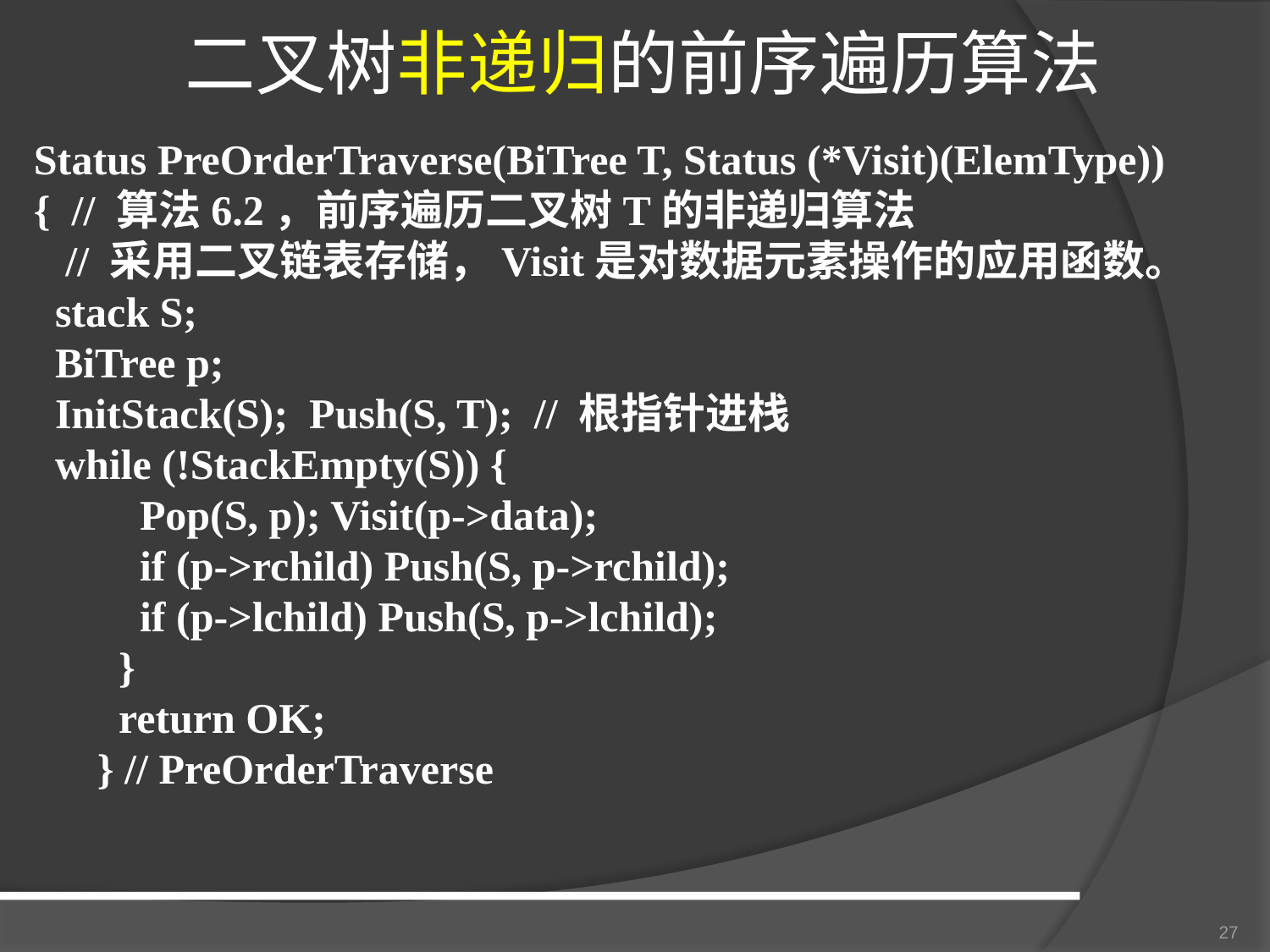

# 二叉树非递归的前序遍历算法
Status PreOrderTraverse(BiTree T, Status (*Visit)(ElemType)) {  // 算法6.2，前序遍历二叉树T的非递归算法
   // 采用二叉链表存储，Visit是对数据元素操作的应用函数。
  stack S;
  BiTree p;
  InitStack(S);  Push(S, T);  // 根指针进栈
  while (!StackEmpty(S)) {
    Pop(S, p); Visit(p->data);
    if (p->rchild) Push(S, p->rchild);
    if (p->lchild) Push(S, p->lchild);
  }
  return OK;
} // PreOrderTraverse
27